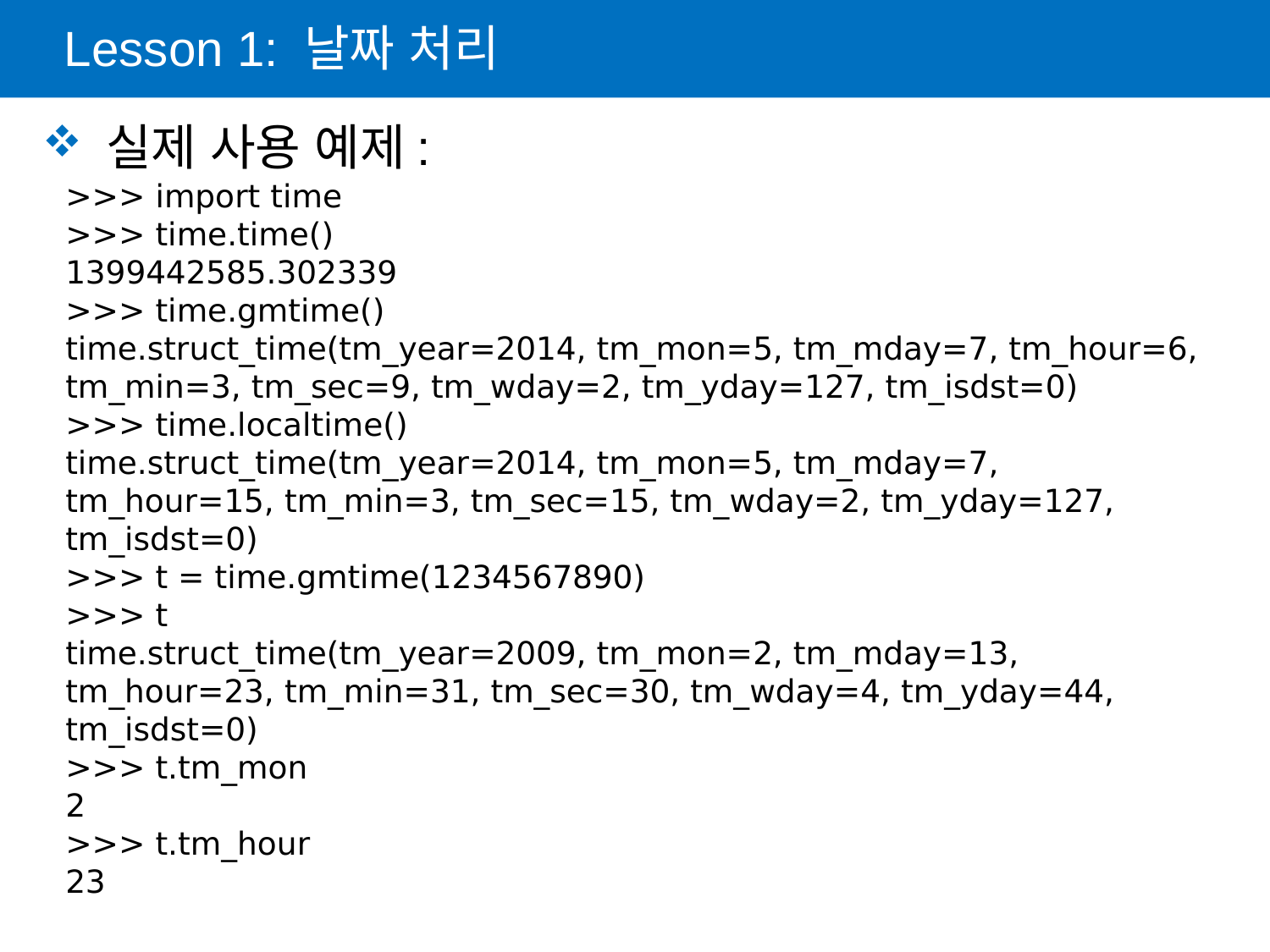

# Lesson 1: 날짜 처리
 실제 사용 예제:

>>> import time
>>> time.time()
1399442585.302339
>>> time.gmtime()
time.struct_time(tm_year=2014, tm_mon=5, tm_mday=7, tm_hour=6, tm_min=3, tm_sec=9, tm_wday=2, tm_yday=127, tm_isdst=0)
>>> time.localtime()
time.struct_time(tm_year=2014, tm_mon=5, tm_mday=7, tm_hour=15, tm_min=3, tm_sec=15, tm_wday=2, tm_yday=127, tm_isdst=0)
>>> t = time.gmtime(1234567890)
>>> t
time.struct_time(tm_year=2009, tm_mon=2, tm_mday=13, tm_hour=23, tm_min=31, tm_sec=30, tm_wday=4, tm_yday=44, tm_isdst=0)
>>> t.tm_mon
2
>>> t.tm_hour
23